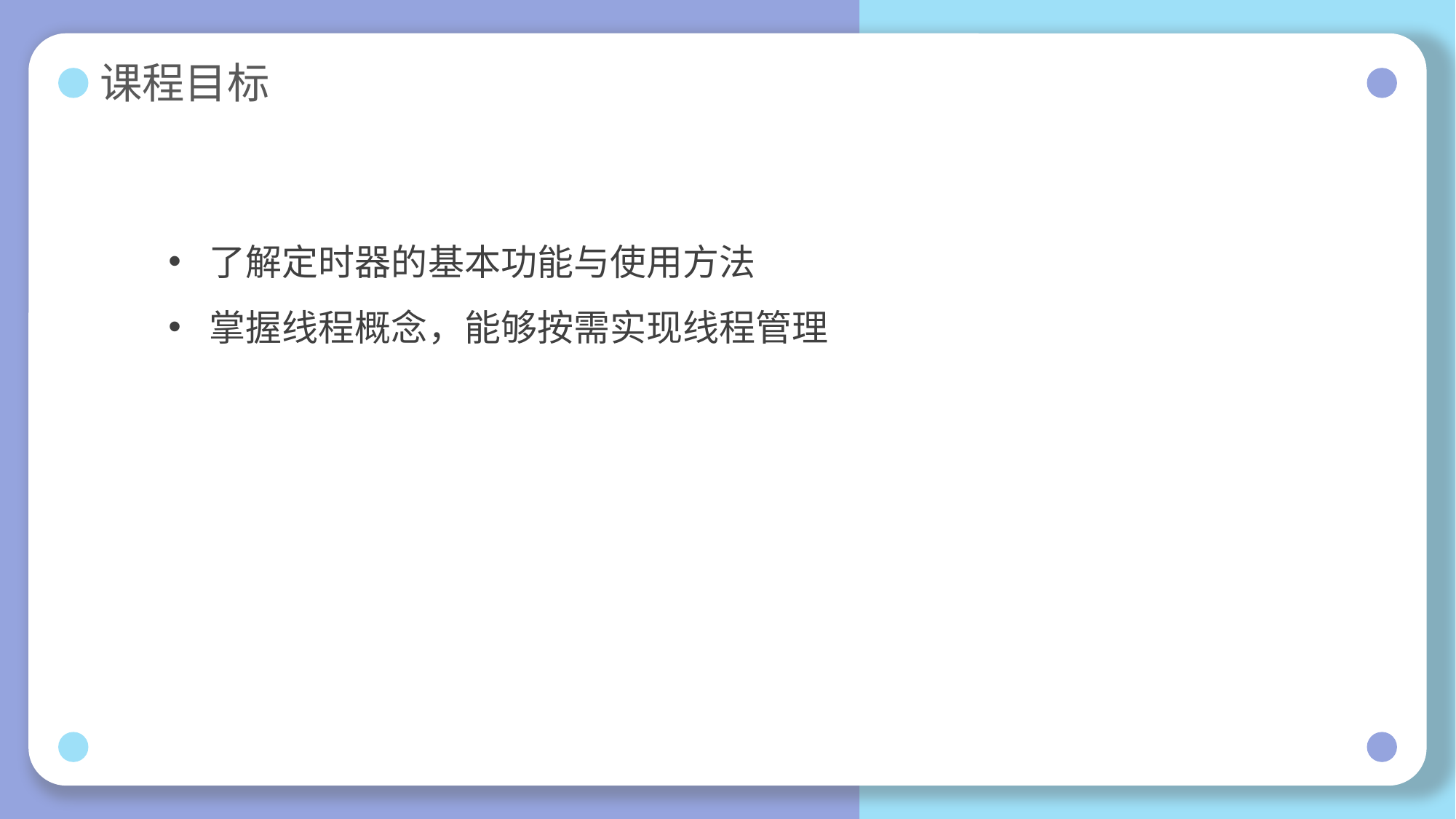

# 课程目标
了解定时器的基本功能与使用方法
掌握线程概念，能够按需实现线程管理